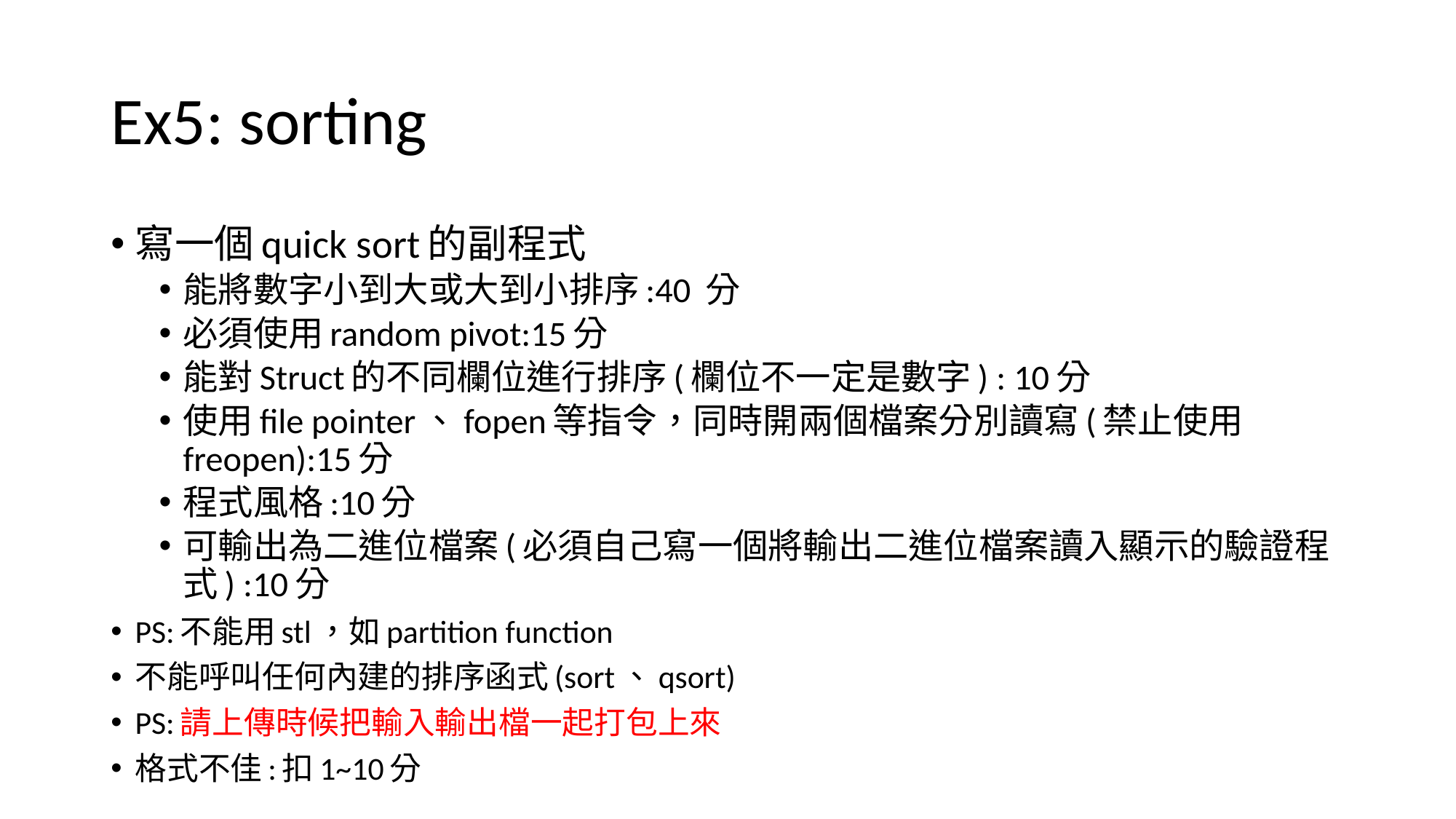

# Ex5: sorting
寫一個quick sort的副程式
能將數字小到大或大到小排序:40 分
必須使用random pivot:15分
能對Struct的不同欄位進行排序(欄位不一定是數字) : 10分
使用file pointer、fopen等指令，同時開兩個檔案分別讀寫(禁止使用freopen):15分
程式風格:10分
可輸出為二進位檔案(必須自己寫一個將輸出二進位檔案讀入顯示的驗證程式) :10分
PS:不能用stl，如partition function
不能呼叫任何內建的排序函式(sort、qsort)
PS:請上傳時候把輸入輸出檔一起打包上來
格式不佳:扣1~10分